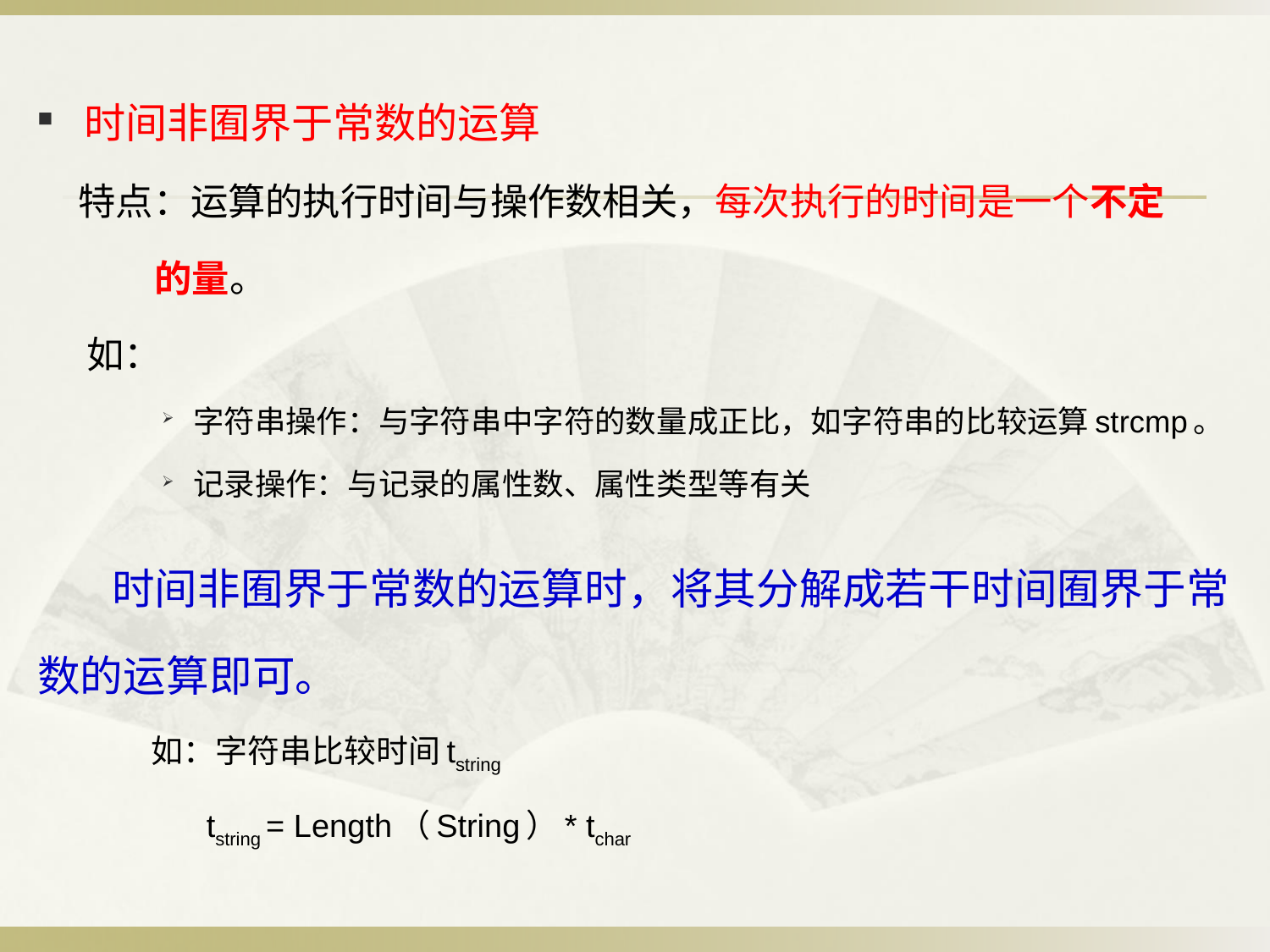

时间非囿界于常数的运算
    特点：运算的执行时间与操作数相关，每次执行的时间是一个不定
             的量。
     如：
字符串操作：与字符串中字符的数量成正比，如字符串的比较运算strcmp。
记录操作：与记录的属性数、属性类型等有关
       时间非囿界于常数的运算时，将其分解成若干时间囿界于常数的运算即可。
               如：字符串比较时间tstring
                   tstring = Length（String）* tchar